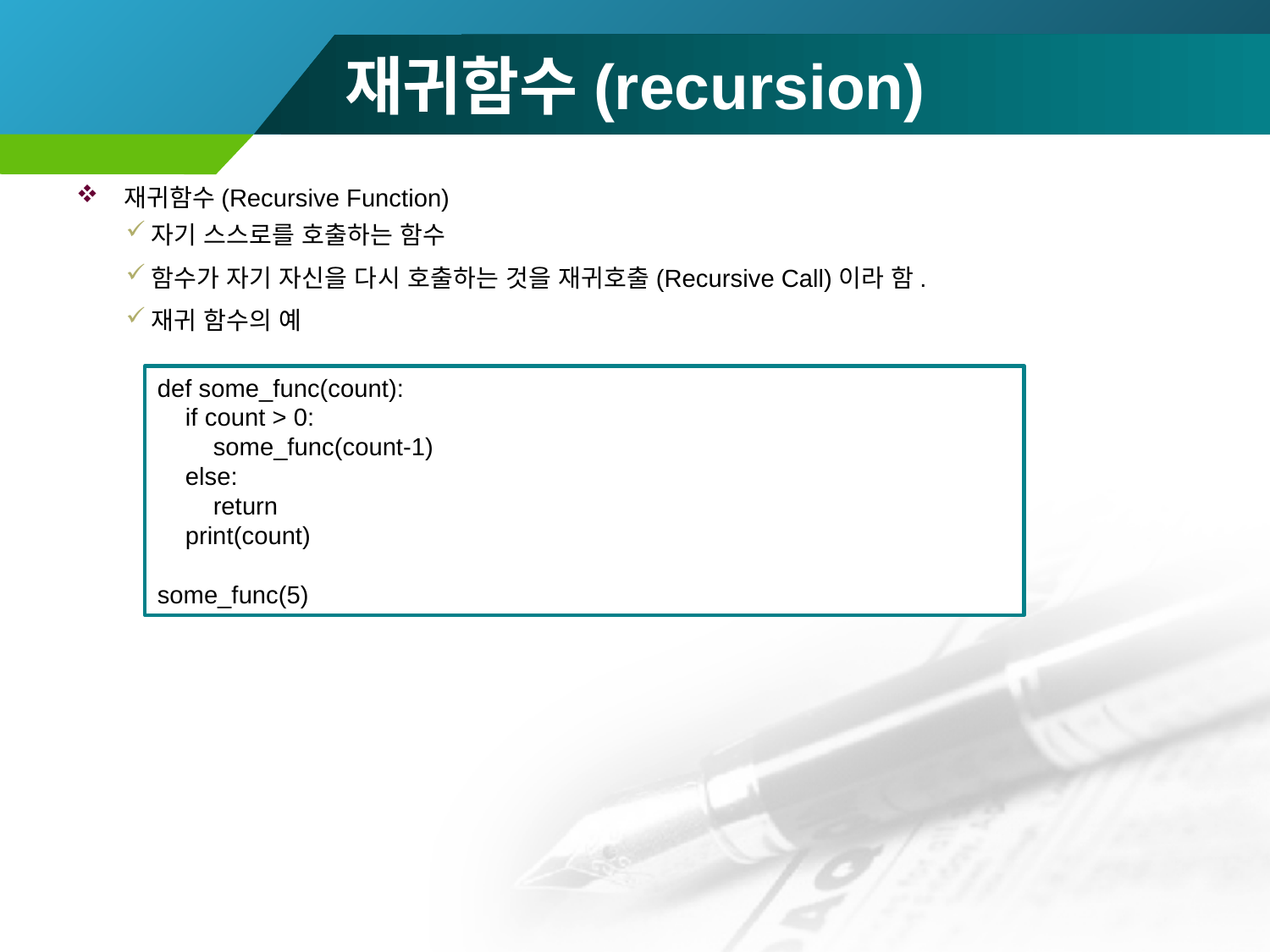

# 재귀함수(recursion)
재귀함수(Recursive Function)
자기 스스로를 호출하는 함수
함수가 자기 자신을 다시 호출하는 것을 재귀호출(Recursive Call)이라 함.
재귀 함수의 예
def some_func(count):
    if count > 0:
        some_func(count-1)
    else:
        return
    print(count)

some_func(5)